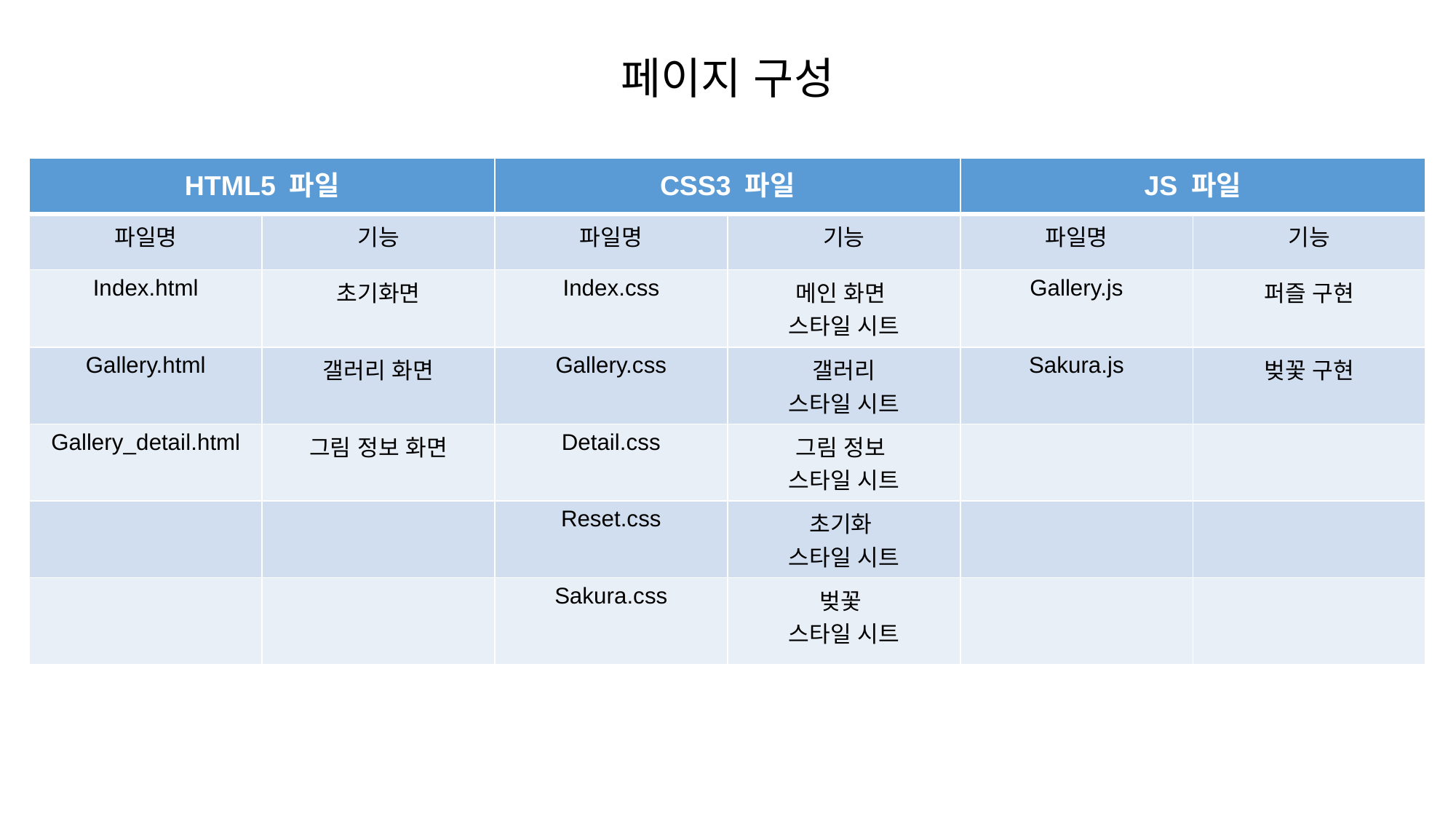

페이지 구성
| HTML5 파일 |  | CSS3 파일 |  | JS 파일 |  |
| --- | --- | --- | --- | --- | --- |
| 파일명 | 기능 | 파일명 | 기능 | 파일명 | 기능 |
| Index.html | 초기화면 | Index.css | 메인 화면 스타일 시트 | Gallery.js | 퍼즐 구현 |
| Gallery.html | 갤러리 화면 | Gallery.css | 갤러리 스타일 시트 | Sakura.js | 벚꽃 구현 |
| Gallery\_detail.html | 그림 정보 화면 | Detail.css | 그림 정보 스타일 시트 |  |  |
|  |  | Reset.css | 초기화 스타일 시트 |  |  |
|  |  | Sakura.css | 벚꽃 스타일 시트 |  |  |